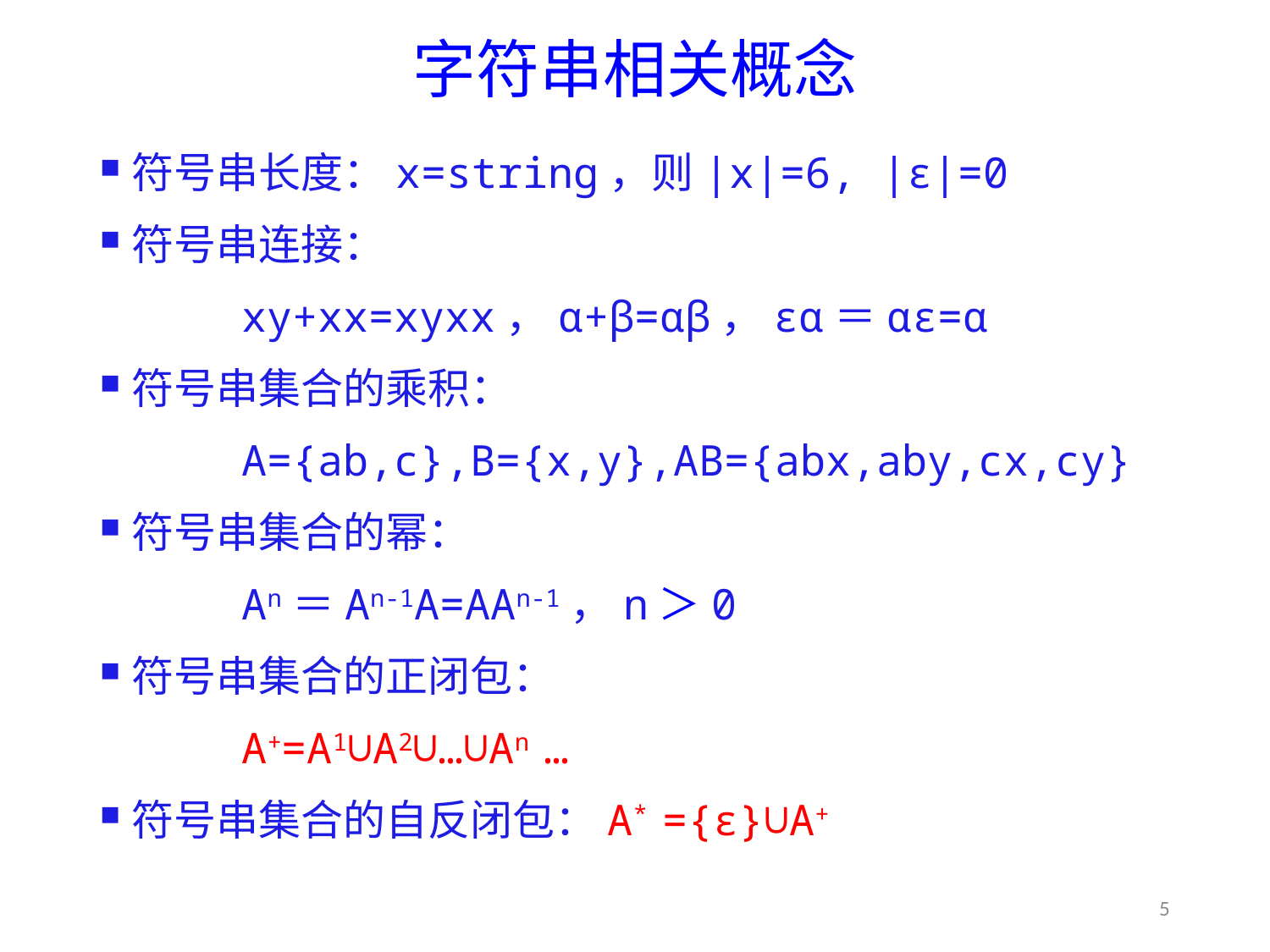

# 字符串相关概念
符号串长度：x=string，则|x|=6, |ε|=0
符号串连接：
xy+xx=xyxx，α+β=αβ，εα＝αε=α
符号串集合的乘积：
A={ab,c},B={x,y},AB={abx,aby,cx,cy}
符号串集合的幂：
An＝An-1A=AAn-1，n＞0
符号串集合的正闭包：
A+=A1∪A2∪…∪An …
符号串集合的自反闭包：A* ={ε}∪A+

5